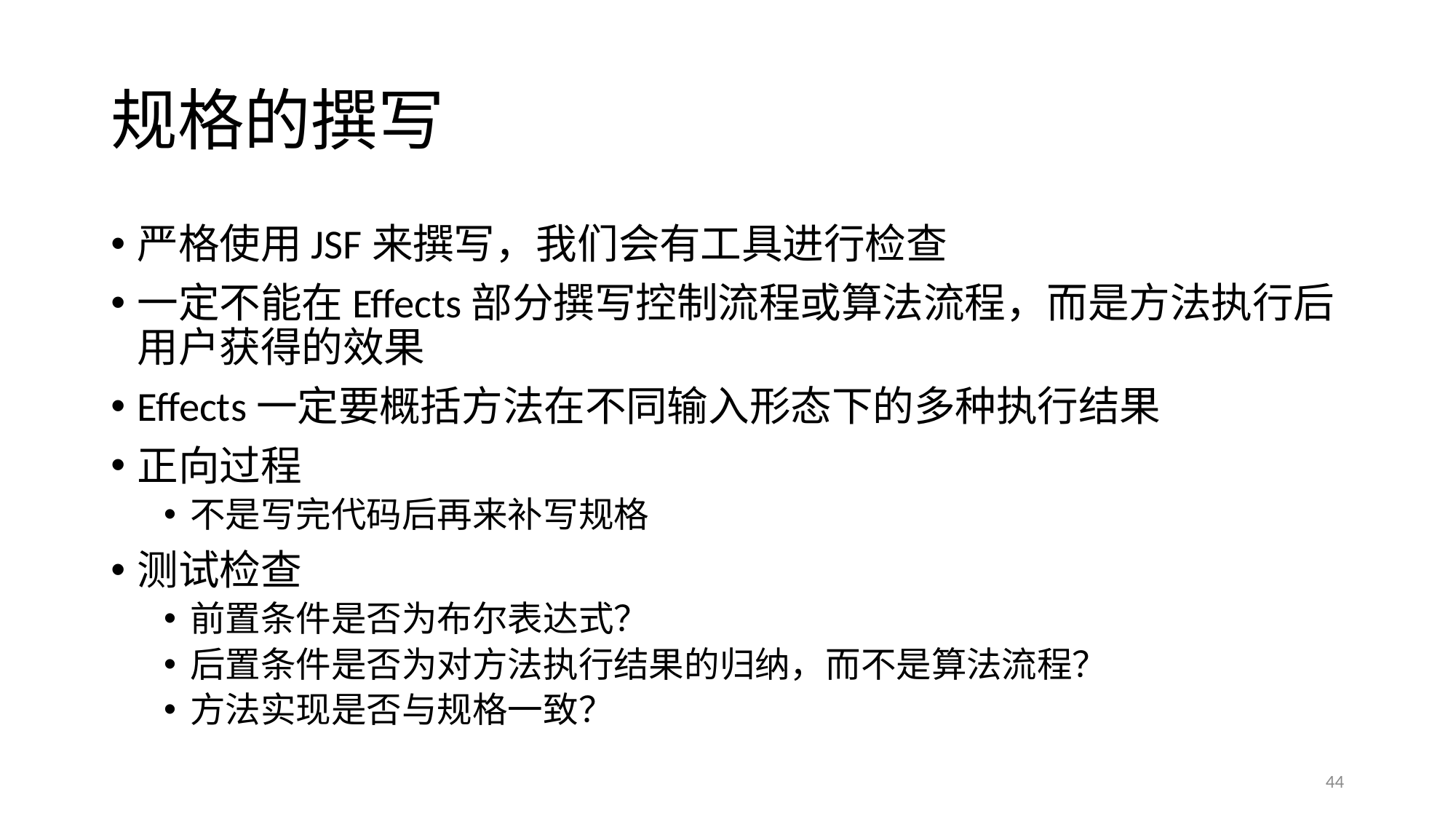

# 规格的撰写
严格使用JSF来撰写，我们会有工具进行检查
一定不能在Effects部分撰写控制流程或算法流程，而是方法执行后用户获得的效果
Effects一定要概括方法在不同输入形态下的多种执行结果
正向过程
不是写完代码后再来补写规格
测试检查
前置条件是否为布尔表达式？
后置条件是否为对方法执行结果的归纳，而不是算法流程？
方法实现是否与规格一致？
44